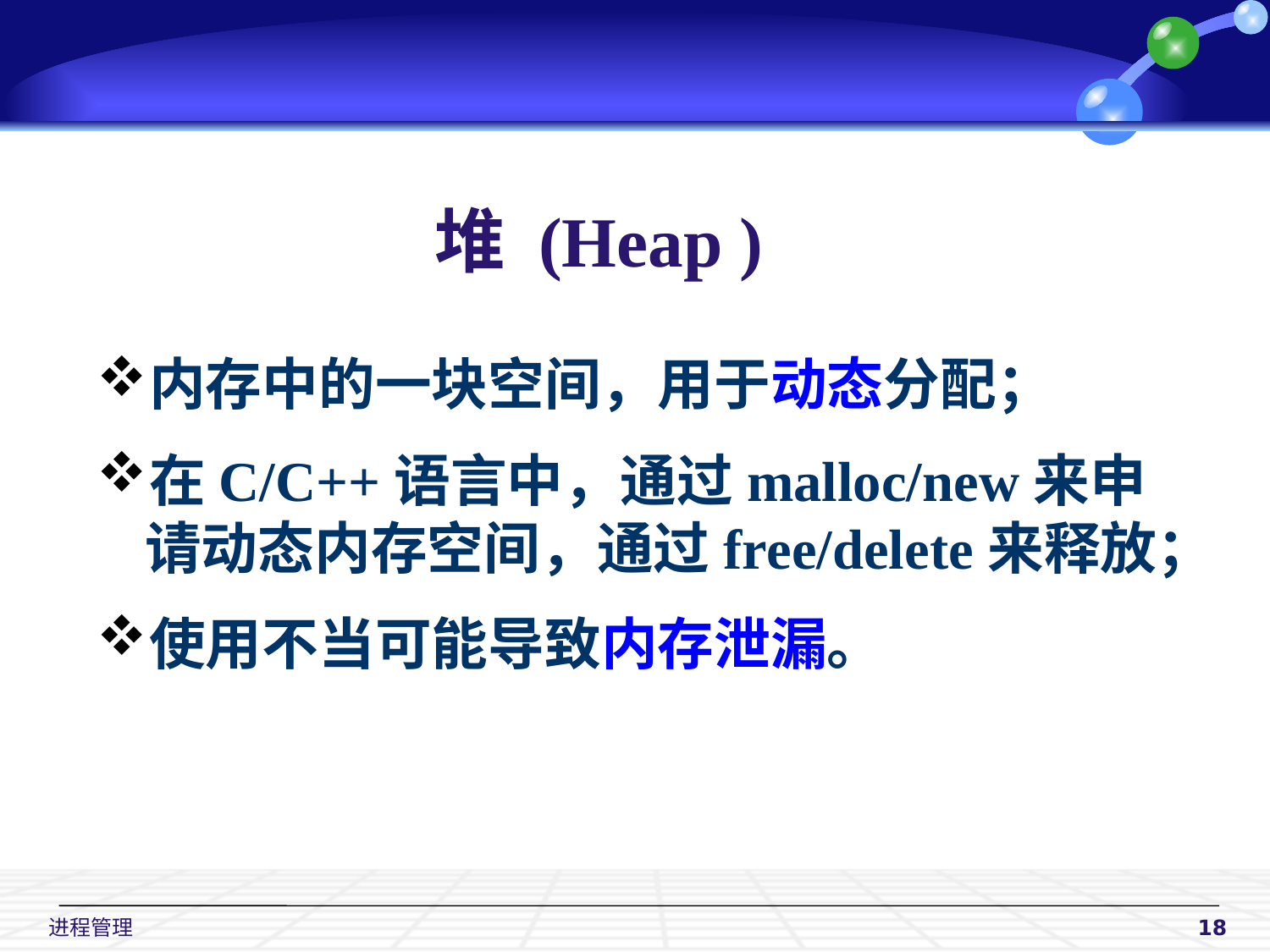

堆 (Heap )
内存中的一块空间，用于动态分配；
在C/C++语言中，通过malloc/new来申请动态内存空间，通过free/delete来释放；
使用不当可能导致内存泄漏。
   进程管理
18